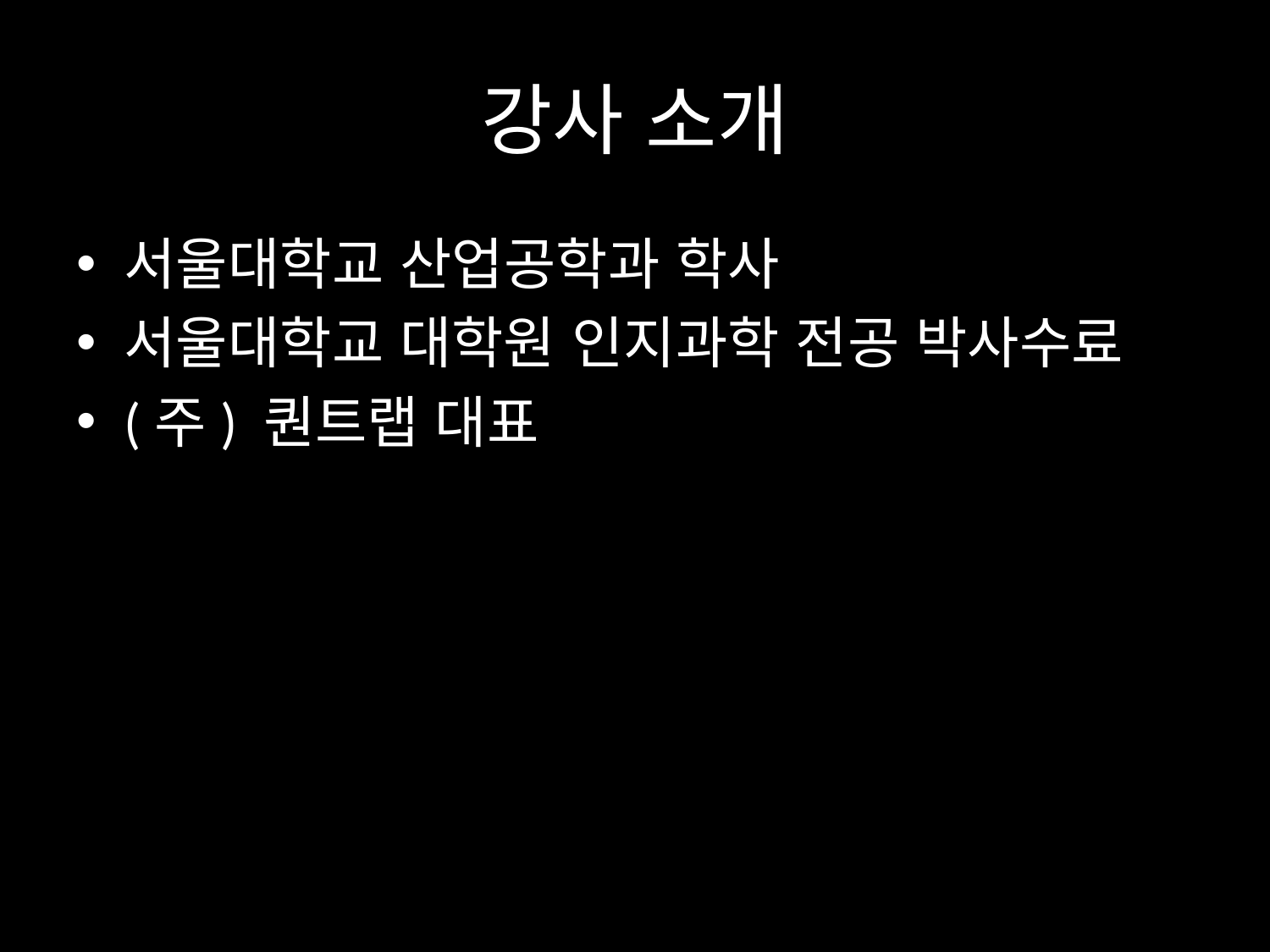

# 강사 소개
서울대학교 산업공학과 학사
서울대학교 대학원 인지과학 전공 박사수료
(주) 퀀트랩 대표